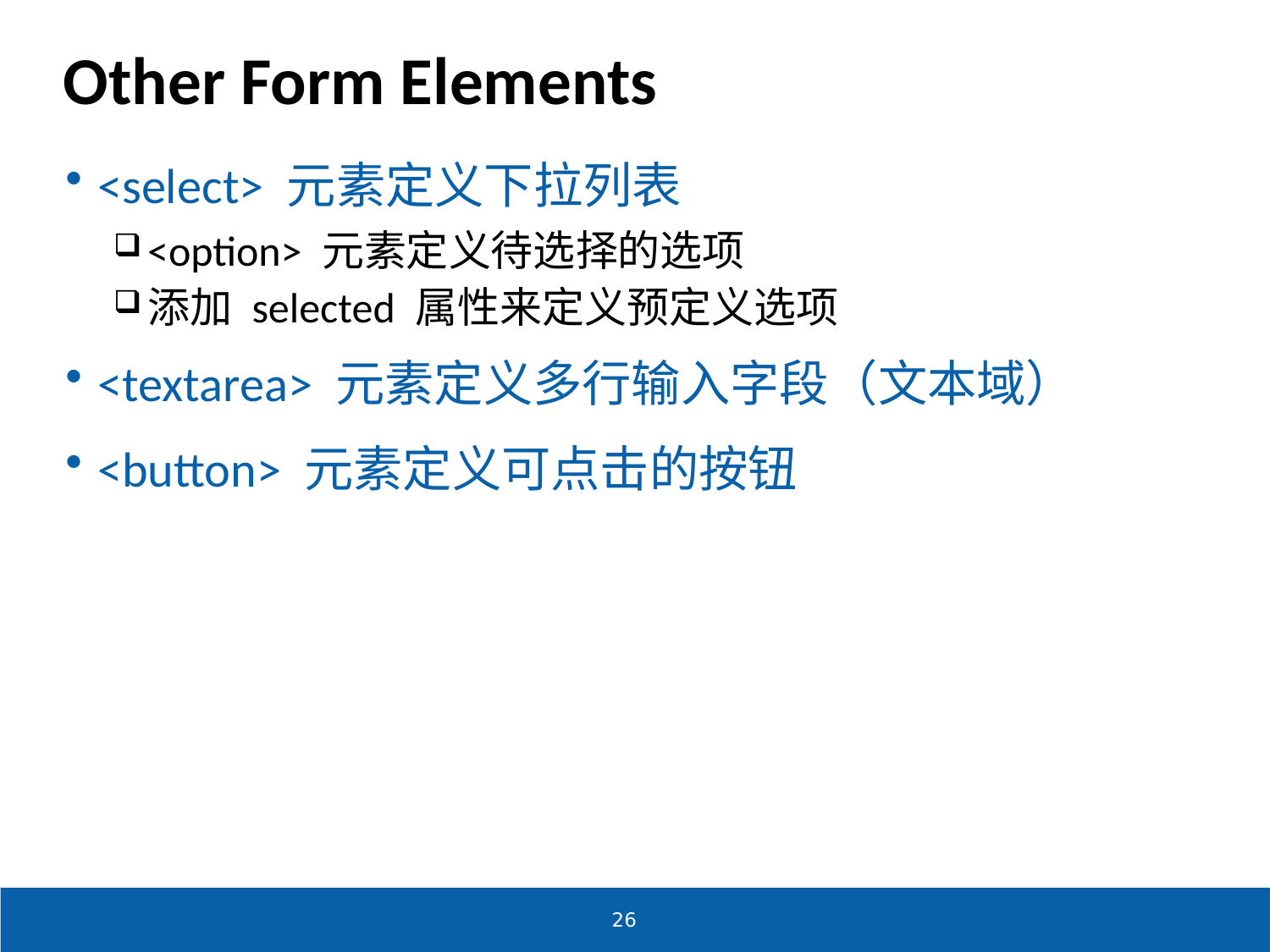

# Other Form Elements
<select> 元素定义下拉列表
<option> 元素定义待选择的选项
添加 selected 属性来定义预定义选项
<textarea> 元素定义多行输入字段（文本域）
<button> 元素定义可点击的按钮
26